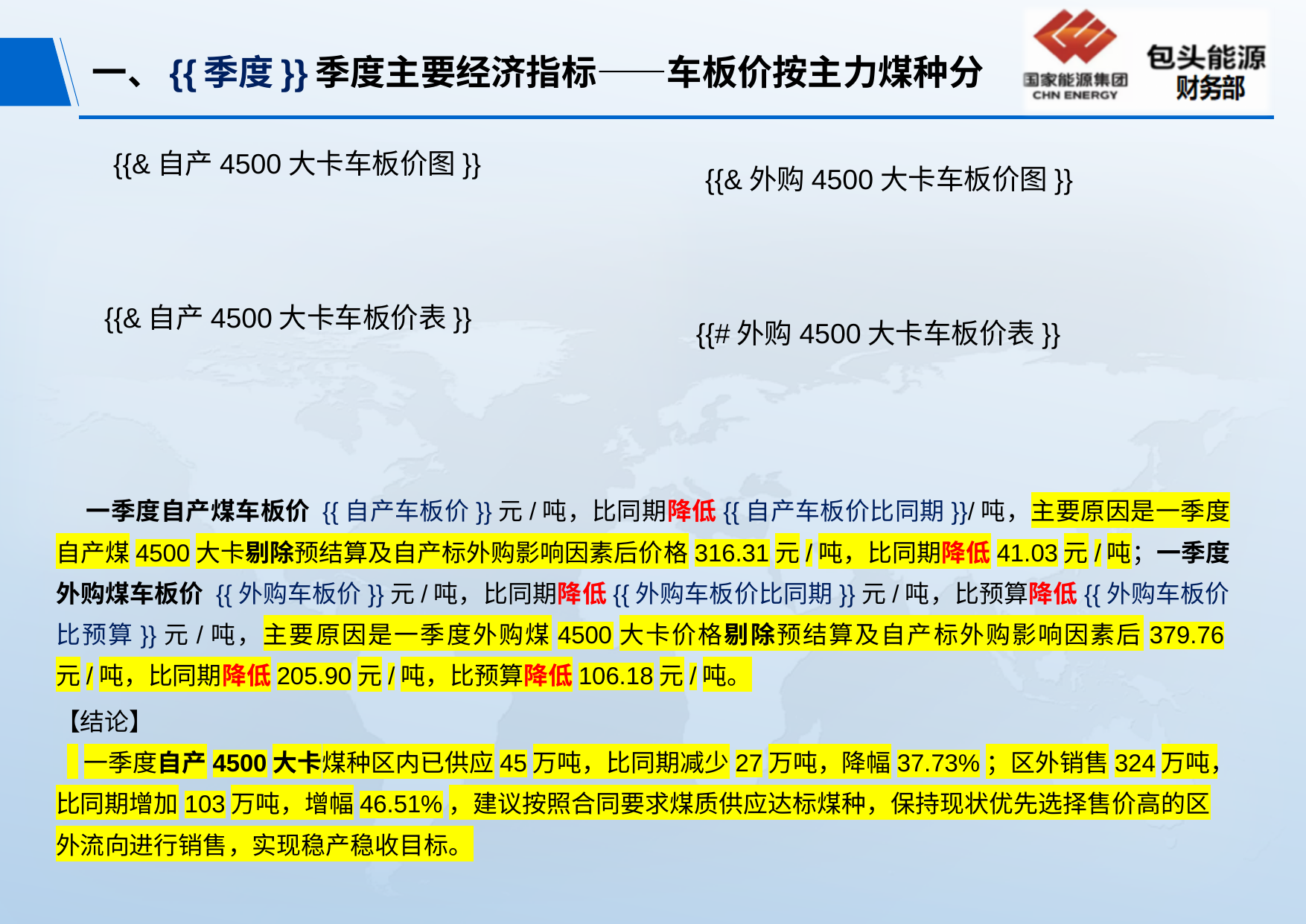

# 一、{{季度}}季度主要经济指标——车板价按主力煤种分
{{&自产4500大卡车板价图}}
{{&外购4500大卡车板价图}}
{{&自产4500大卡车板价表}}
{{#外购4500大卡车板价表}}
    一季度自产煤车板价 {{自产车板价}}元/吨，比同期降低{{自产车板价比同期}}/吨，主要原因是一季度自产煤4500大卡剔除预结算及自产标外购影响因素后价格316.31元/吨，比同期降低41.03元/吨；一季度外购煤车板价 {{外购车板价}}元/吨，比同期降低{{外购车板价比同期}}元/吨，比预算降低{{外购车板价比预算}}元/吨，主要原因是一季度外购煤4500大卡价格剔除预结算及自产标外购影响因素后379.76元/吨，比同期降低205.90元/吨，比预算降低106.18元/吨。
【结论】
    一季度自产4500大卡煤种区内已供应45万吨，比同期减少27万吨，降幅37.73%；区外销售324万吨，比同期增加103万吨，增幅46.51%，建议按照合同要求煤质供应达标煤种，保持现状优先选择售价高的区外流向进行销售，实现稳产稳收目标。
11